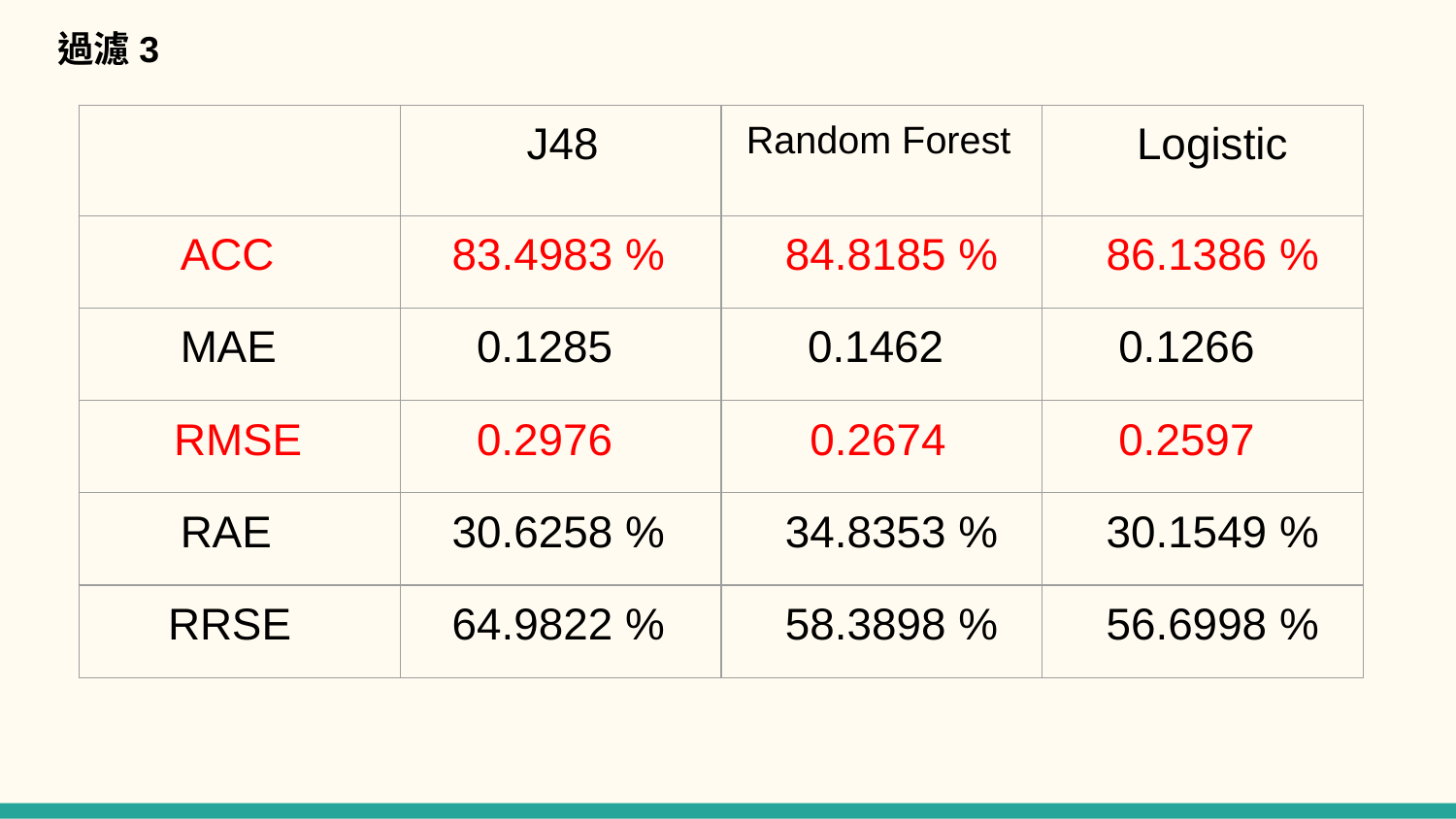

過濾3
|  | J48 | Random Forest | Logistic |
| --- | --- | --- | --- |
| ACC | 83.4983 % | 84.8185 % | 86.1386 % |
| MAE | 0.1285 | 0.1462 | 0.1266 |
| RMSE | 0.2976 | 0.2674 | 0.2597 |
| RAE | 30.6258 % | 34.8353 % | 30.1549 % |
| RRSE | 64.9822 % | 58.3898 % | 56.6998 % |